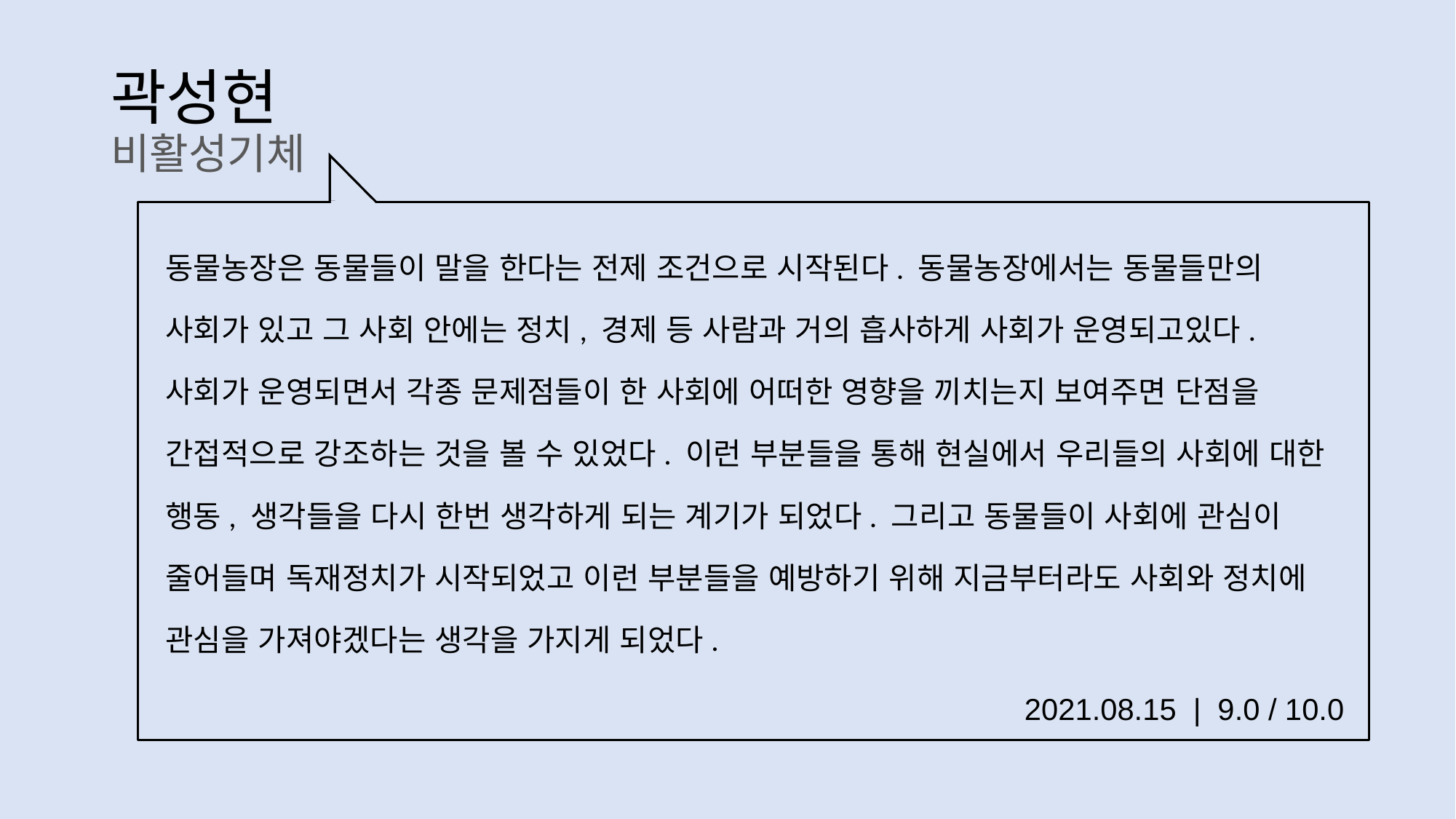

# 곽성현 비활성기체

동물농장은 동물들이 말을 한다는 전제 조건으로 시작된다. 동물농장에서는 동물들만의 사회가 있고 그 사회 안에는 정치, 경제 등 사람과 거의 흡사하게 사회가 운영되고있다. 사회가 운영되면서 각종 문제점들이 한 사회에 어떠한 영향을 끼치는지 보여주면 단점을 간접적으로 강조하는 것을 볼 수 있었다. 이런 부분들을 통해 현실에서 우리들의 사회에 대한 행동, 생각들을 다시 한번 생각하게 되는 계기가 되었다. 그리고 동물들이 사회에 관심이 줄어들며 독재정치가 시작되었고 이런 부분들을 예방하기 위해 지금부터라도 사회와 정치에 관심을 가져야겠다는 생각을 가지게 되었다.
2021.08.15  |  9.0 / 10.0